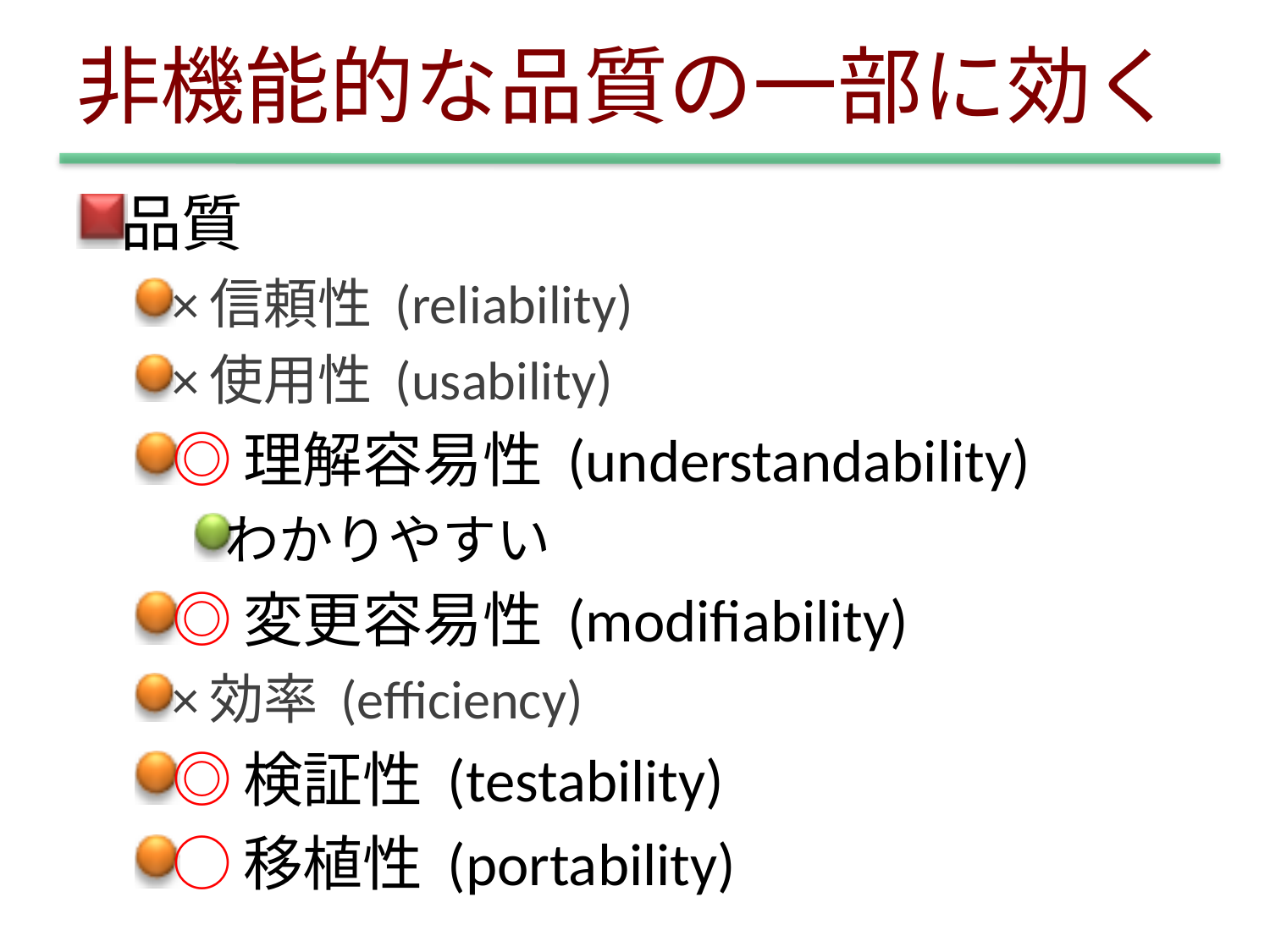

# 非機能的な品質の一部に効く
品質
×信頼性 (reliability)
×使用性 (usability)
◎理解容易性 (understandability)
わかりやすい
◎変更容易性 (modifiability)
×効率 (efficiency)
◎検証性 (testability)
○移植性 (portability)